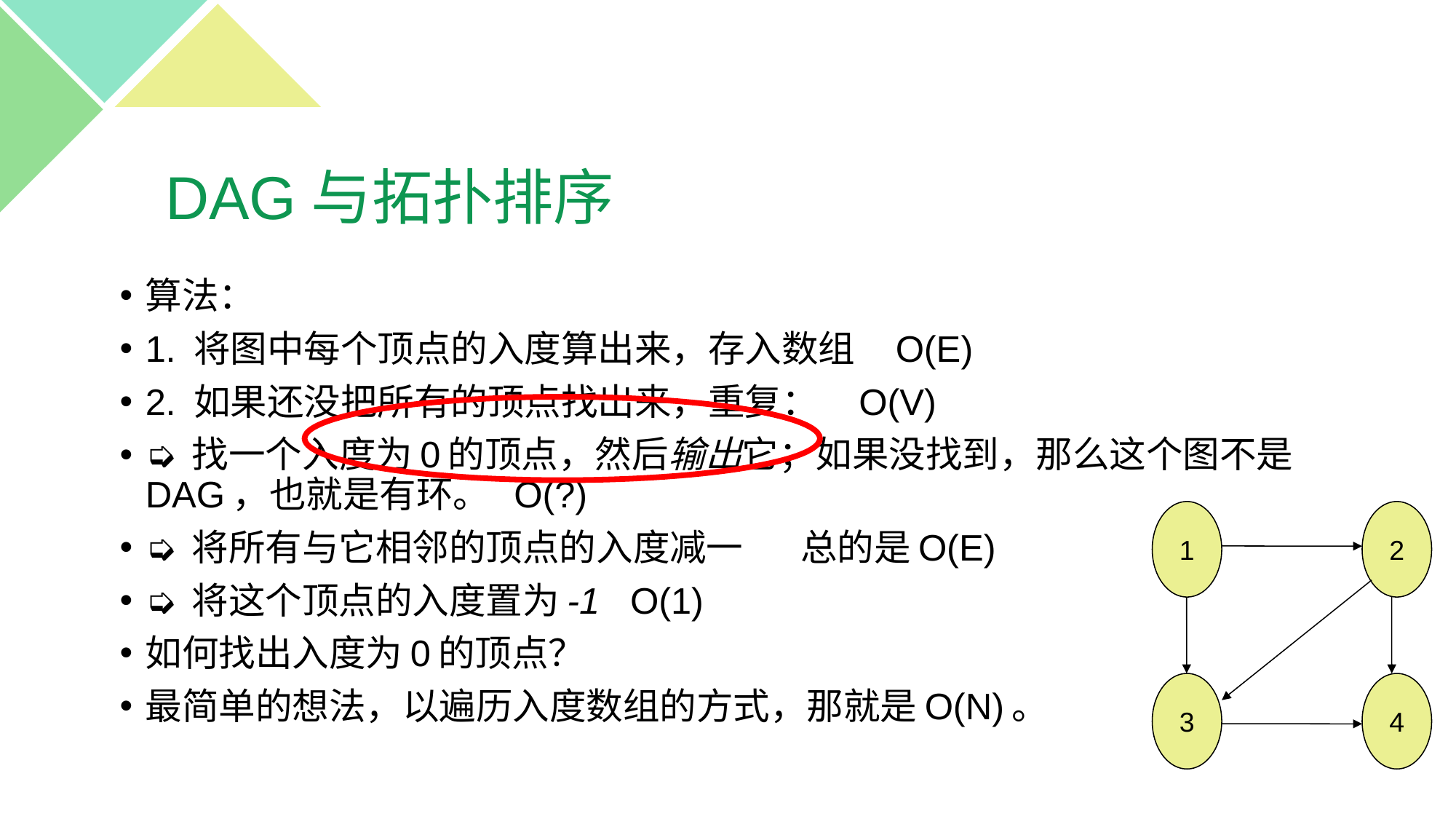

# DAG与拓扑排序
算法：
1. 将图中每个顶点的入度算出来，存入数组    O(E)
2. 如果还没把所有的顶点找出来，重复：    O(V)
➭ 找一个入度为0的顶点，然后输出它；如果没找到，那么这个图不是DAG，也就是有环。  O(?)
➭ 将所有与它相邻的顶点的入度减一       总的是O(E)
➭ 将这个顶点的入度置为-1   O(1)
如何找出入度为0的顶点？
最简单的想法，以遍历入度数组的方式，那就是O(N)。

1
2

3
4